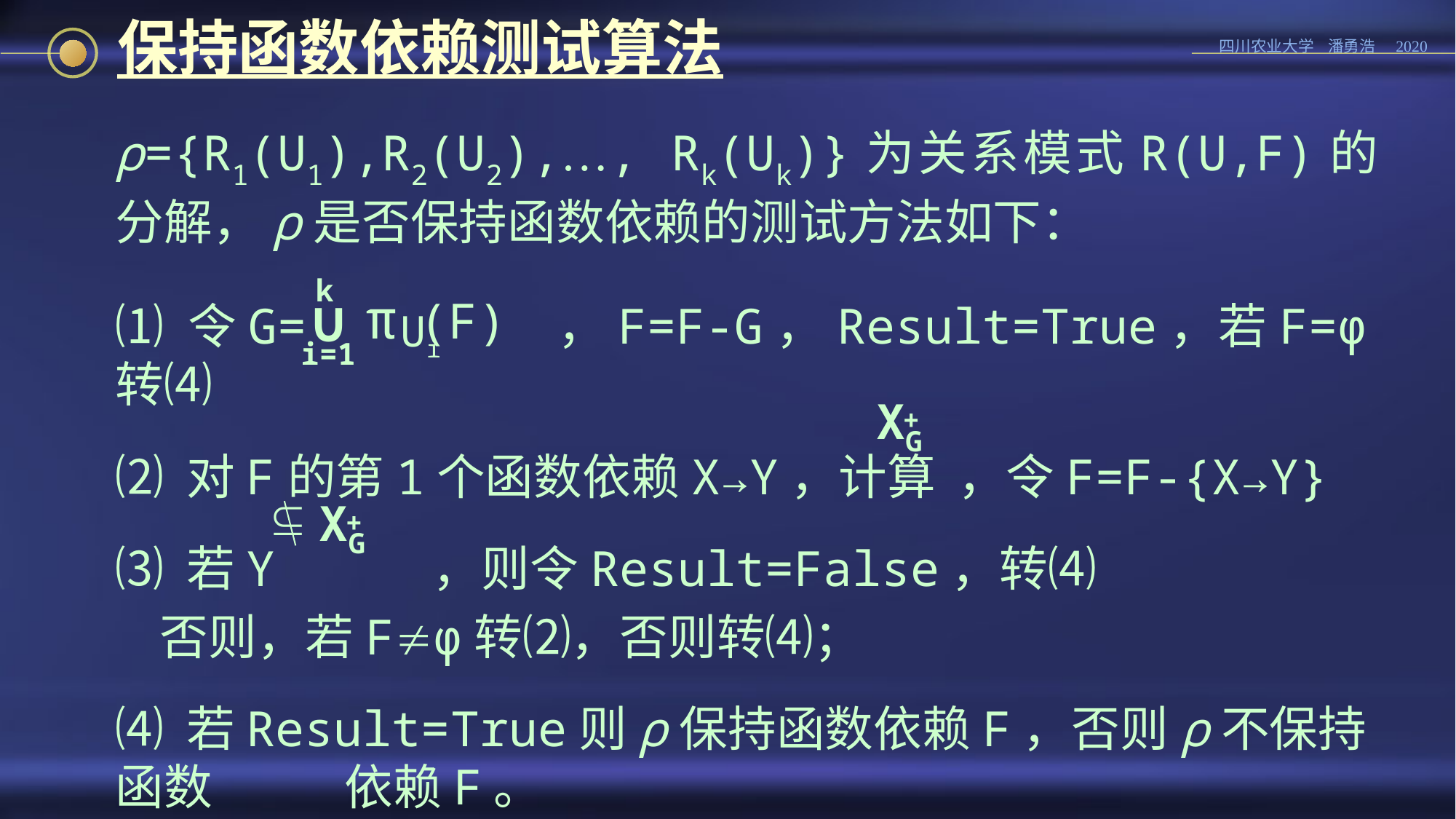

# 保持函数依赖测试算法
ρ={R1(U1),R2(U2),…, Rk(Uk)}为关系模式R(U,F)的分解，ρ是否保持函数依赖的测试方法如下：
⑴ 令G=        ，F=F-G，Result=True，若F=φ转⑷
⑵ 对F的第1个函数依赖X→Y，计算  ，令F=F-{X→Y}
⑶ 若Y     ，则令Result=False，转⑷
   否则，若F≠φ转⑵，否则转⑷；
⑷ 若Result=True则ρ保持函数依赖F，否则ρ不保持函数       	 依赖F。
k
∪
i=1
π (F)
Ui
XG
+
⊆
XG
+